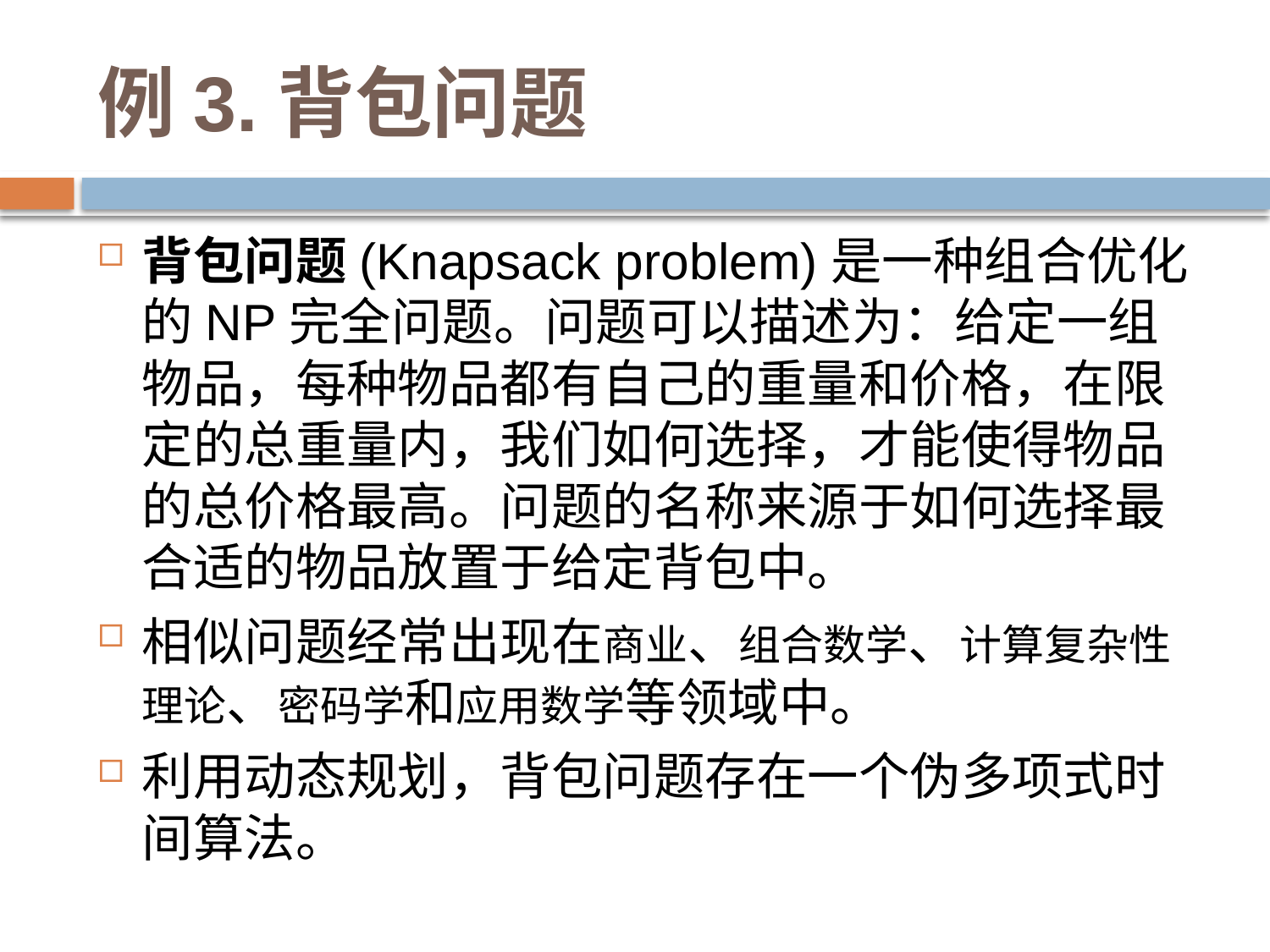

# 例3.背包问题
背包问题(Knapsack problem)是一种组合优化的NP完全问题。问题可以描述为：给定一组物品，每种物品都有自己的重量和价格，在限定的总重量内，我们如何选择，才能使得物品的总价格最高。问题的名称来源于如何选择最合适的物品放置于给定背包中。
相似问题经常出现在商业、组合数学、计算复杂性理论、密码学和应用数学等领域中。
利用动态规划，背包问题存在一个伪多项式时间算法。